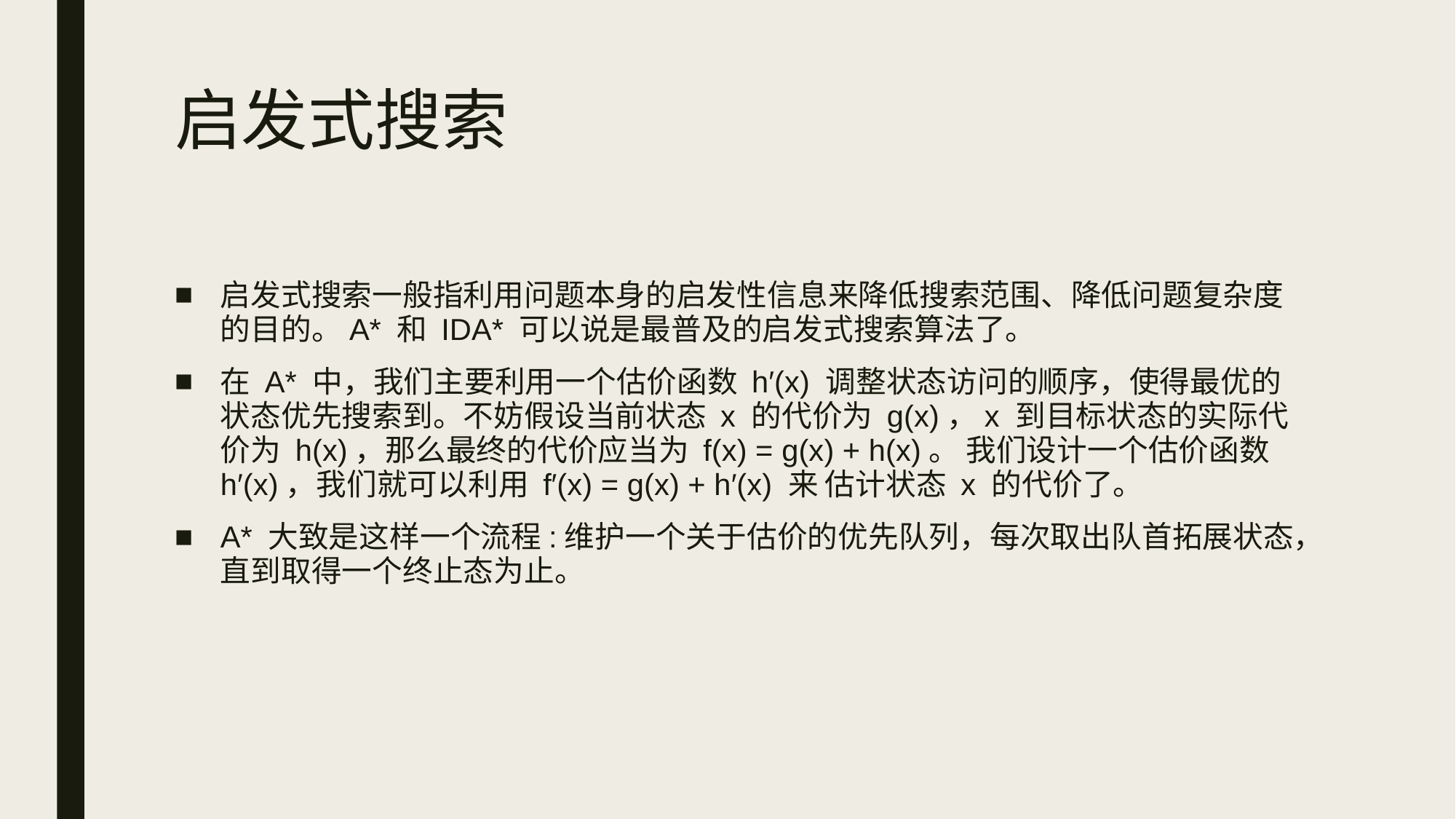

# 启发式搜索
启发式搜索一般指利用问题本身的启发性信息来降低搜索范围、降低问题复杂度的目的。A* 和 IDA* 可以说是最普及的启发式搜索算法了。
在 A* 中，我们主要利用一个估价函数 h′(x) 调整状态访问的顺序，使得最优的状态优先搜索到。不妨假设当前状态 x 的代价为 g(x)，x 到目标状态的实际代价为 h(x)，那么最终的代价应当为 f(x) = g(x) + h(x)。 我们设计一个估价函数 h′(x)，我们就可以利用 f′(x) = g(x) + h′(x) 来 估计状态 x 的代价了。
A* 大致是这样一个流程:维护一个关于估价的优先队列，每次取出队首拓展状态，直到取得一个终止态为止。